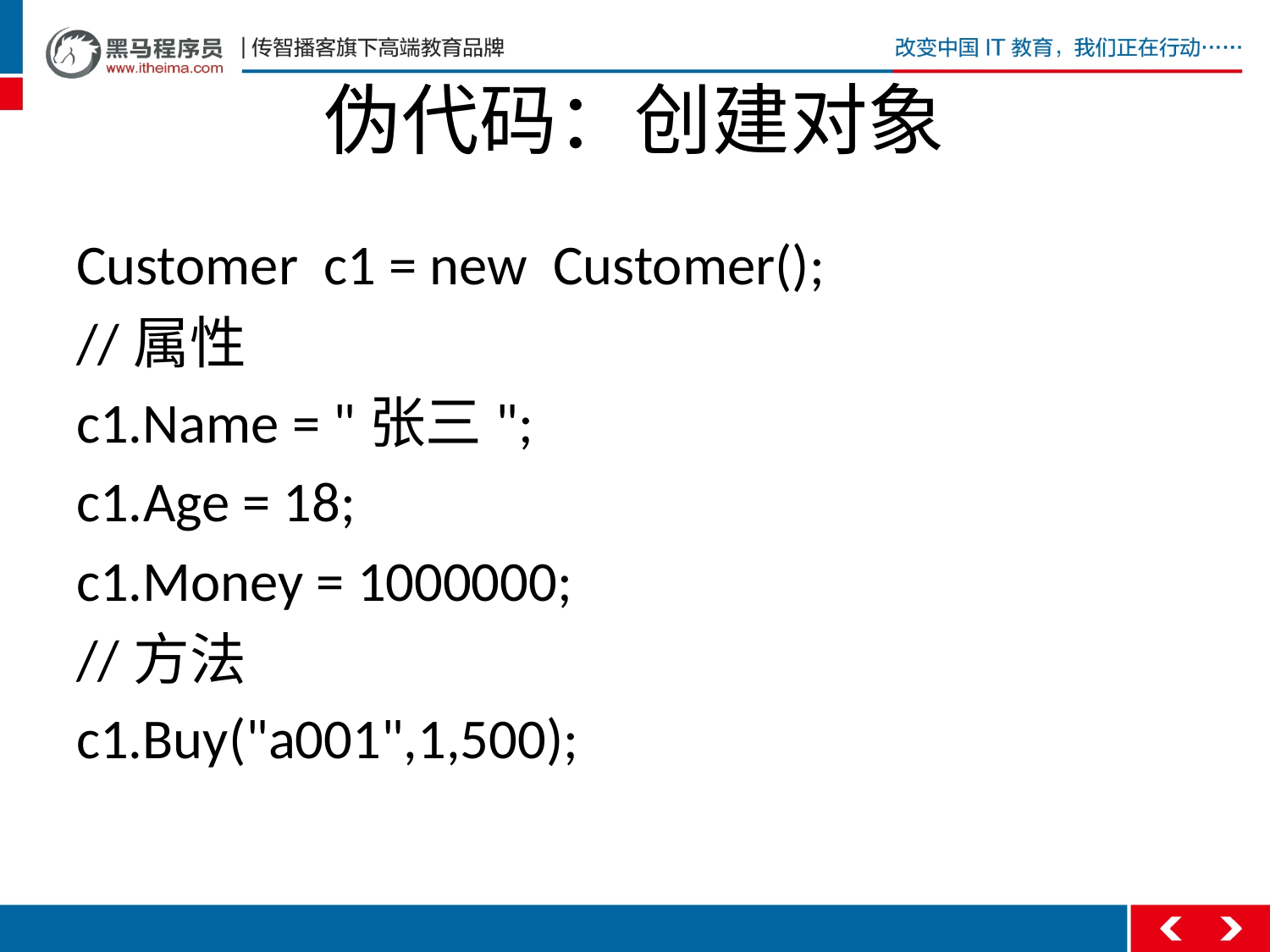

# 伪代码：创建对象
Customer  c1 = new  Customer();
//属性
c1.Name = "张三";
c1.Age = 18;
c1.Money = 1000000;
//方法
c1.Buy("a001",1,500);